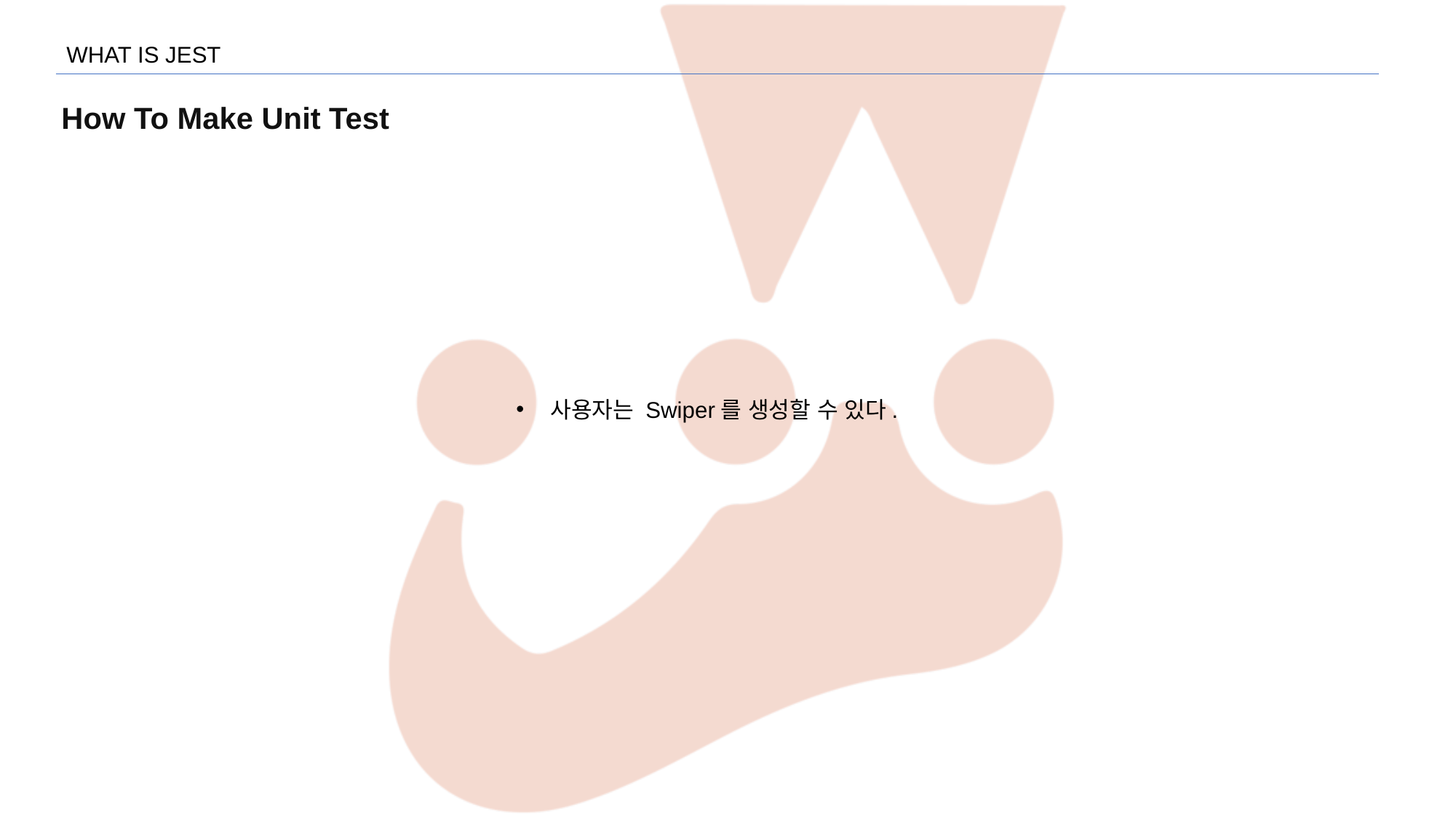

WHAT IS JEST
How To Make Unit Test
시나리오
Given : 설정없이
When : Swiper를 생성하면
Then : default 속성을 가진 CONTAINER를 생성한다.
사용자는 Swiper를 생성할 수 있다.
시나리오
Given: width와 height을 설정하고
When: Swiper를 생성하면
Then: 설정된 width와 height을 가진 CONTAINER를 생성한다.